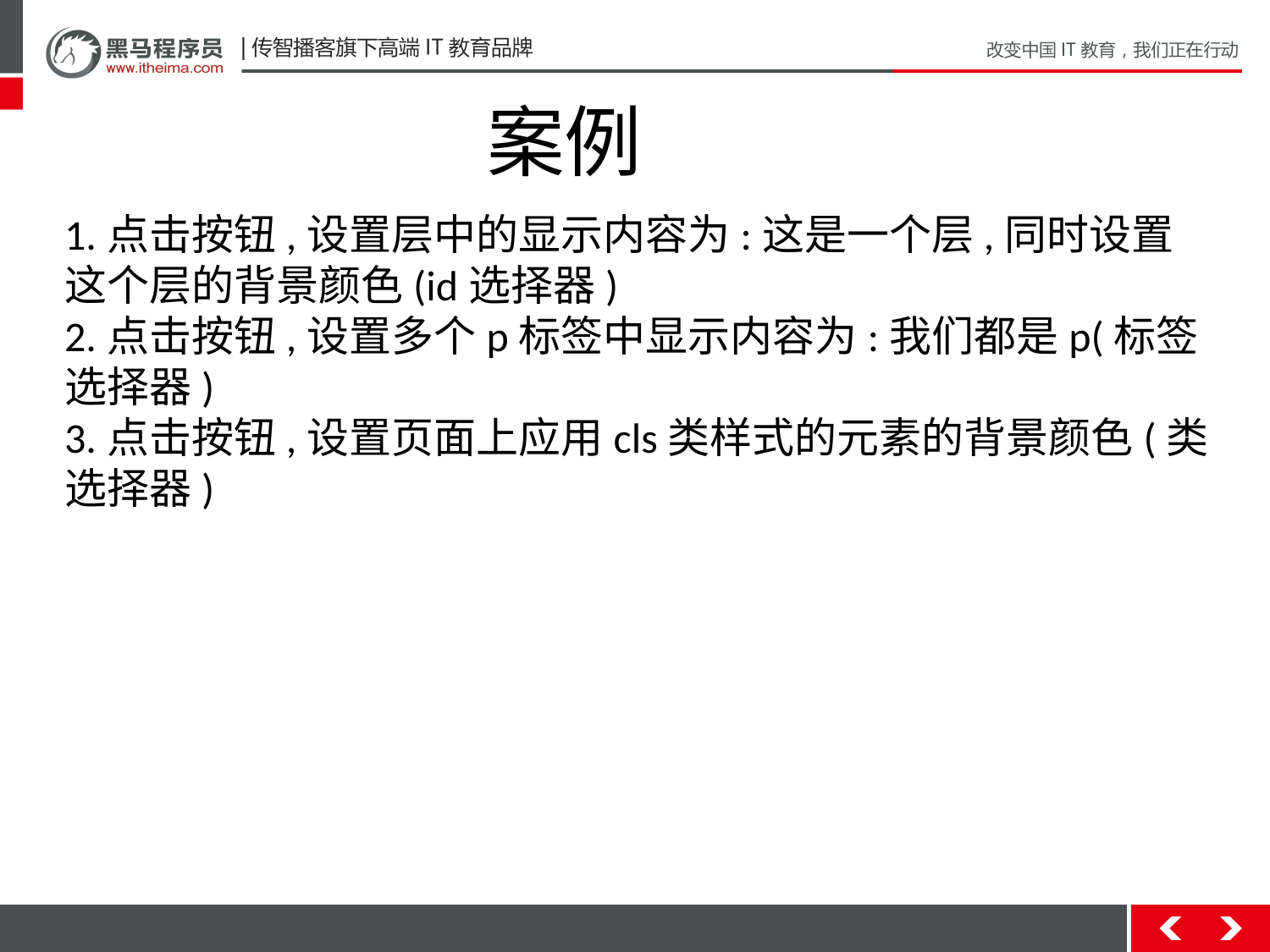

案例
1.点击按钮,设置层中的显示内容为:这是一个层,同时设置这个层的背景颜色(id选择器)
2.点击按钮,设置多个p标签中显示内容为:我们都是p(标签选择器)
3.点击按钮,设置页面上应用cls类样式的元素的背景颜色(类选择器)